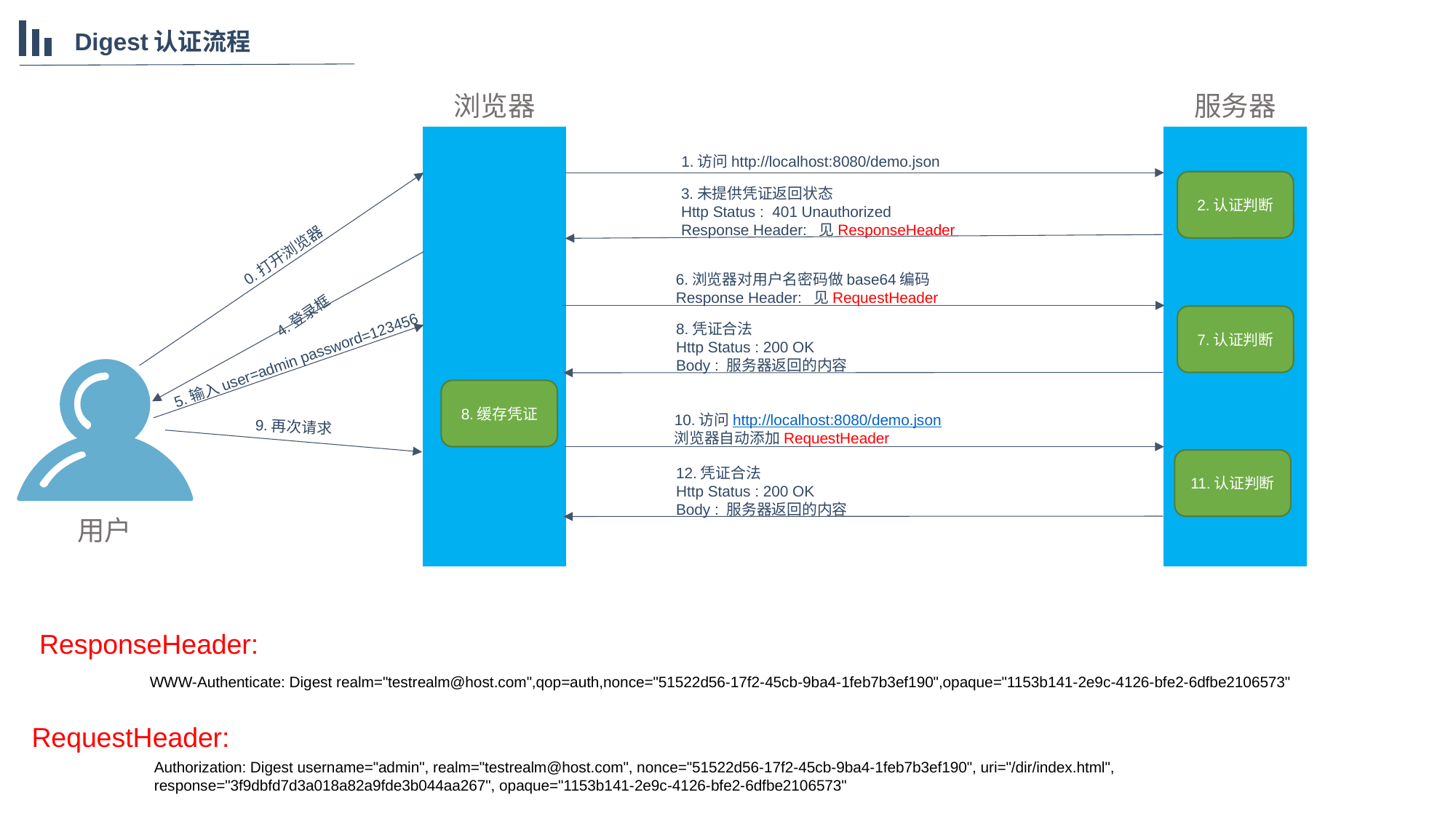

Digest认证流程

浏览器
服务器

1.访问http://localhost:8080/demo.json
2.认证判断
3.未提供凭证返回状态
Http Status :  401 Unauthorized
Response Header:  见ResponseHeader
0.打开浏览器
6.浏览器对用户名密码做base64编码
Response Header:  见RequestHeader
4.登录框
7.认证判断
8.凭证合法
Http Status : 200 OK
Body : 服务器返回的内容
5.输入user=admin password=123456

8.缓存凭证
10.访问http://localhost:8080/demo.json
浏览器自动添加RequestHeader

9.再次请求
11.认证判断
12.凭证合法
Http Status : 200 OK
Body : 服务器返回的内容
用户
ResponseHeader:
WWW-Authenticate: Digest realm="testrealm@host.com",qop=auth,nonce="51522d56-17f2-45cb-9ba4-1feb7b3ef190",opaque="1153b141-2e9c-4126-bfe2-6dfbe2106573"
RequestHeader:
Authorization: Digest username="admin", realm="testrealm@host.com", nonce="51522d56-17f2-45cb-9ba4-1feb7b3ef190", uri="/dir/index.html", response="3f9dbfd7d3a018a82a9fde3b044aa267", opaque="1153b141-2e9c-4126-bfe2-6dfbe2106573"